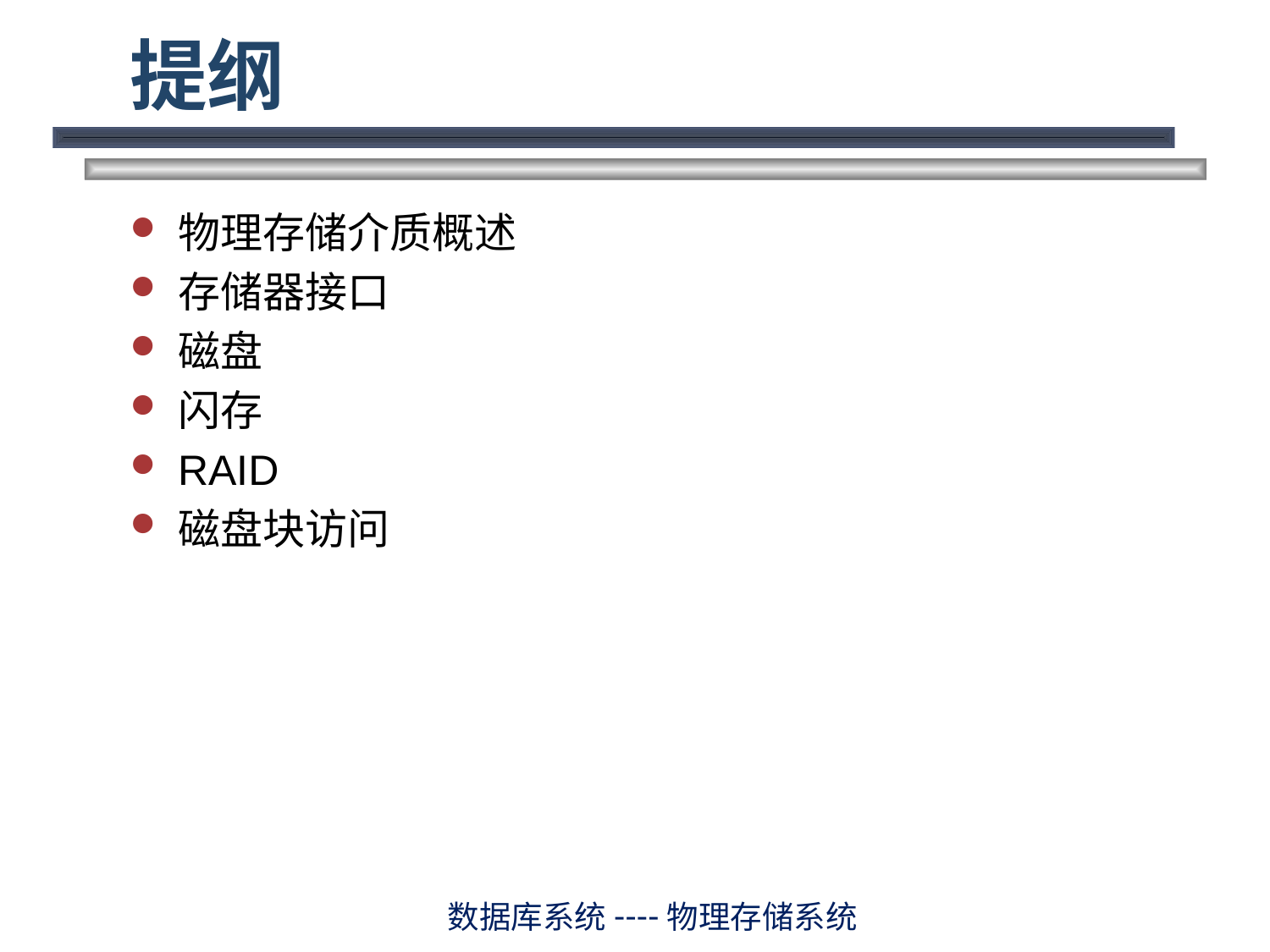

# 提纲
物理存储介质概述
存储器接口
磁盘
闪存
RAID
磁盘块访问
数据库系统----物理存储系统